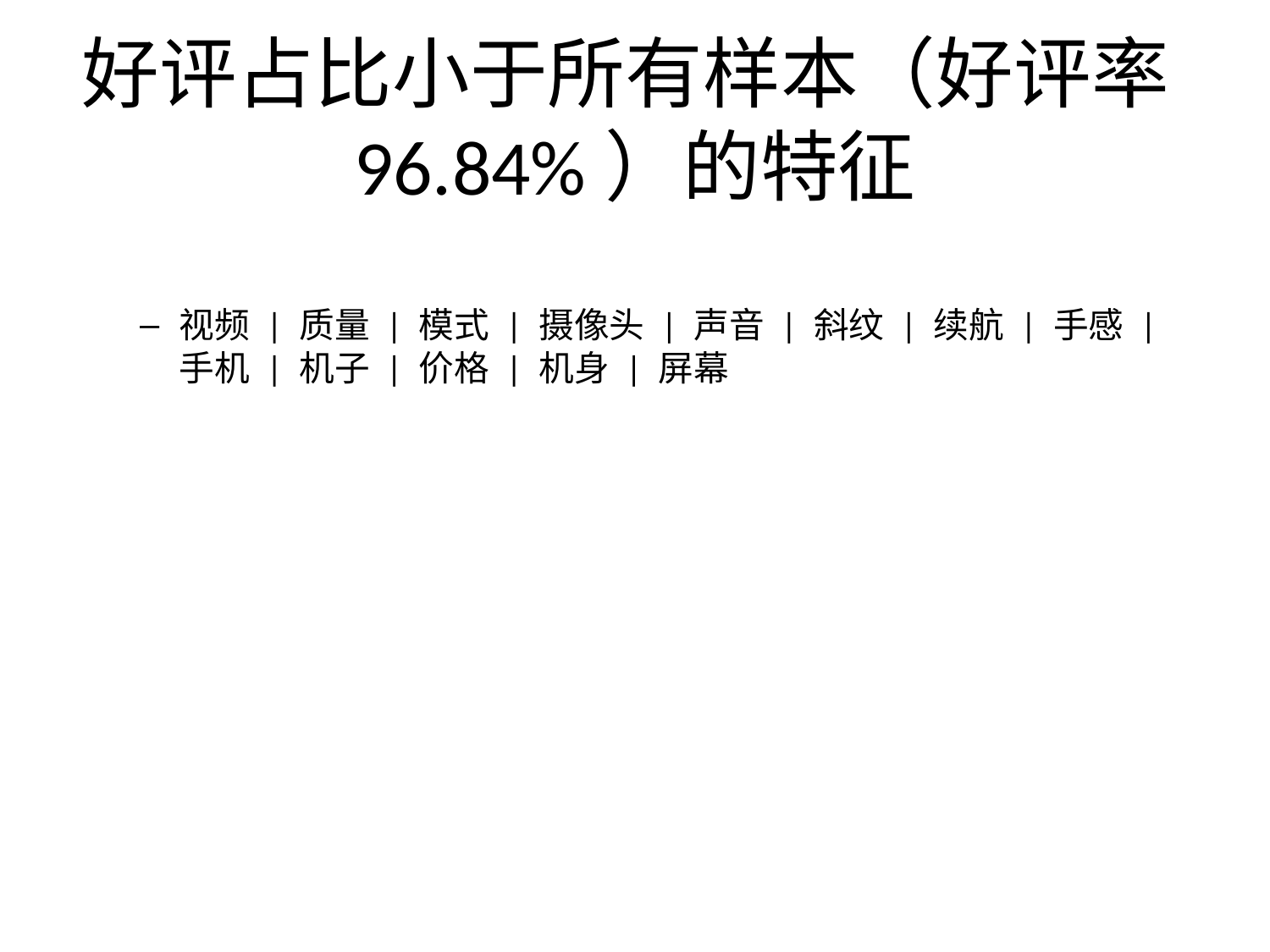

# 好评占比小于所有样本（好评率96.84%）的特征

视频 | 质量 | 模式 | 摄像头 | 声音 | 斜纹 | 续航 | 手感 | 手机 | 机子 | 价格 | 机身 | 屏幕